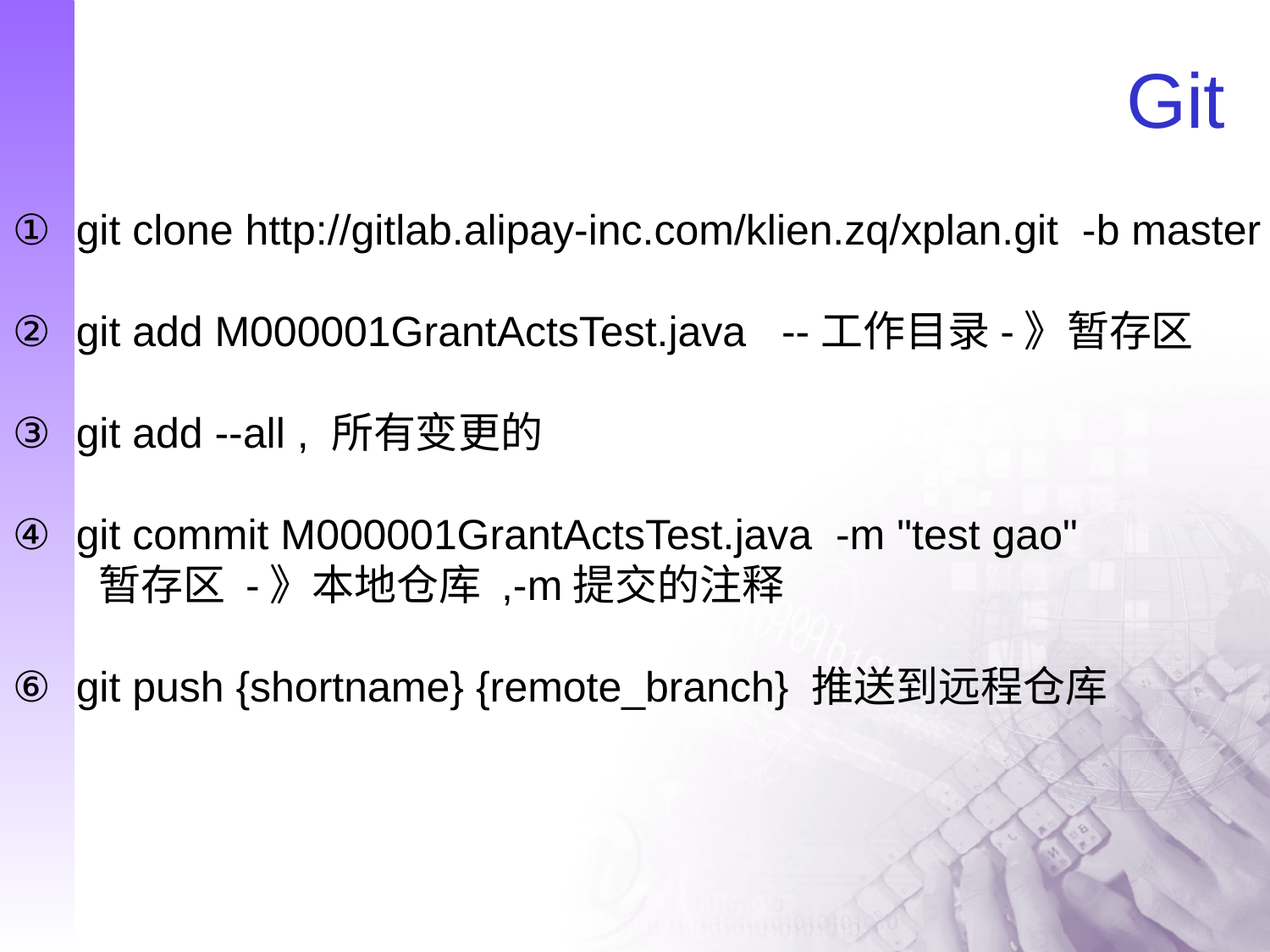

# Git
git clone http://gitlab.alipay-inc.com/klien.zq/xplan.git  -b master

git add M000001GrantActsTest.java   --工作目录-》暂存区

git add --all , 所有变更的

git commit M000001GrantActsTest.java  -m "test gao"
        暂存区 -》本地仓库 ,-m提交的注释

git push {shortname} {remote_branch} 推送到远程仓库